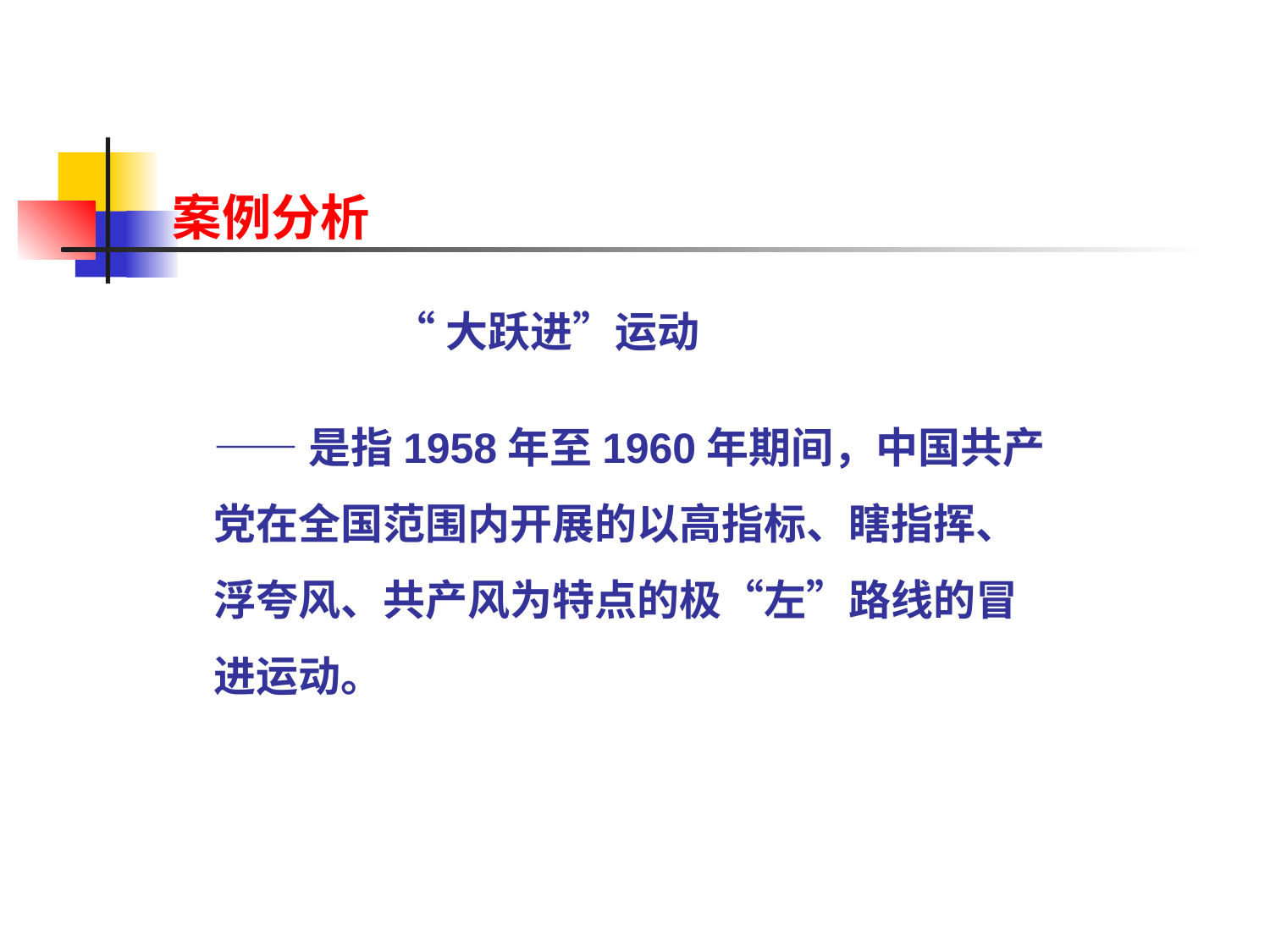

案例分析
“大跃进”运动
——是指1958年至1960年期间，中国共产党在全国范围内开展的以高指标、瞎指挥、浮夸风、共产风为特点的极“左”路线的冒进运动。